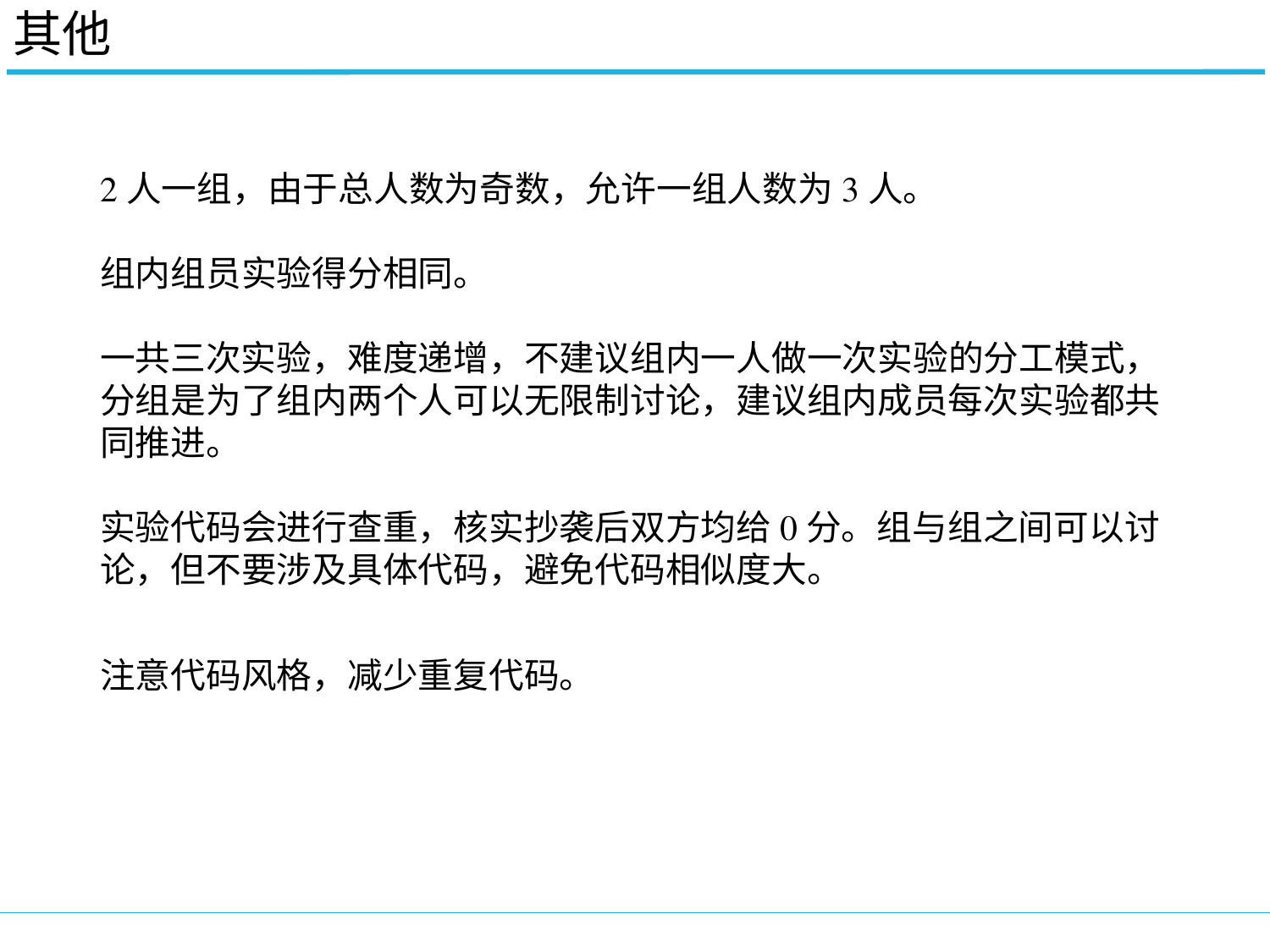

其他
2人一组，由于总人数为奇数，允许一组人数为3人。

组内组员实验得分相同。

一共三次实验，难度递增，不建议组内一人做一次实验的分工模式，分组是为了组内两个人可以无限制讨论，建议组内成员每次实验都共同推进。

实验代码会进行查重，核实抄袭后双方均给0分。组与组之间可以讨论，但不要涉及具体代码，避免代码相似度大。

注意代码风格，减少重复代码。